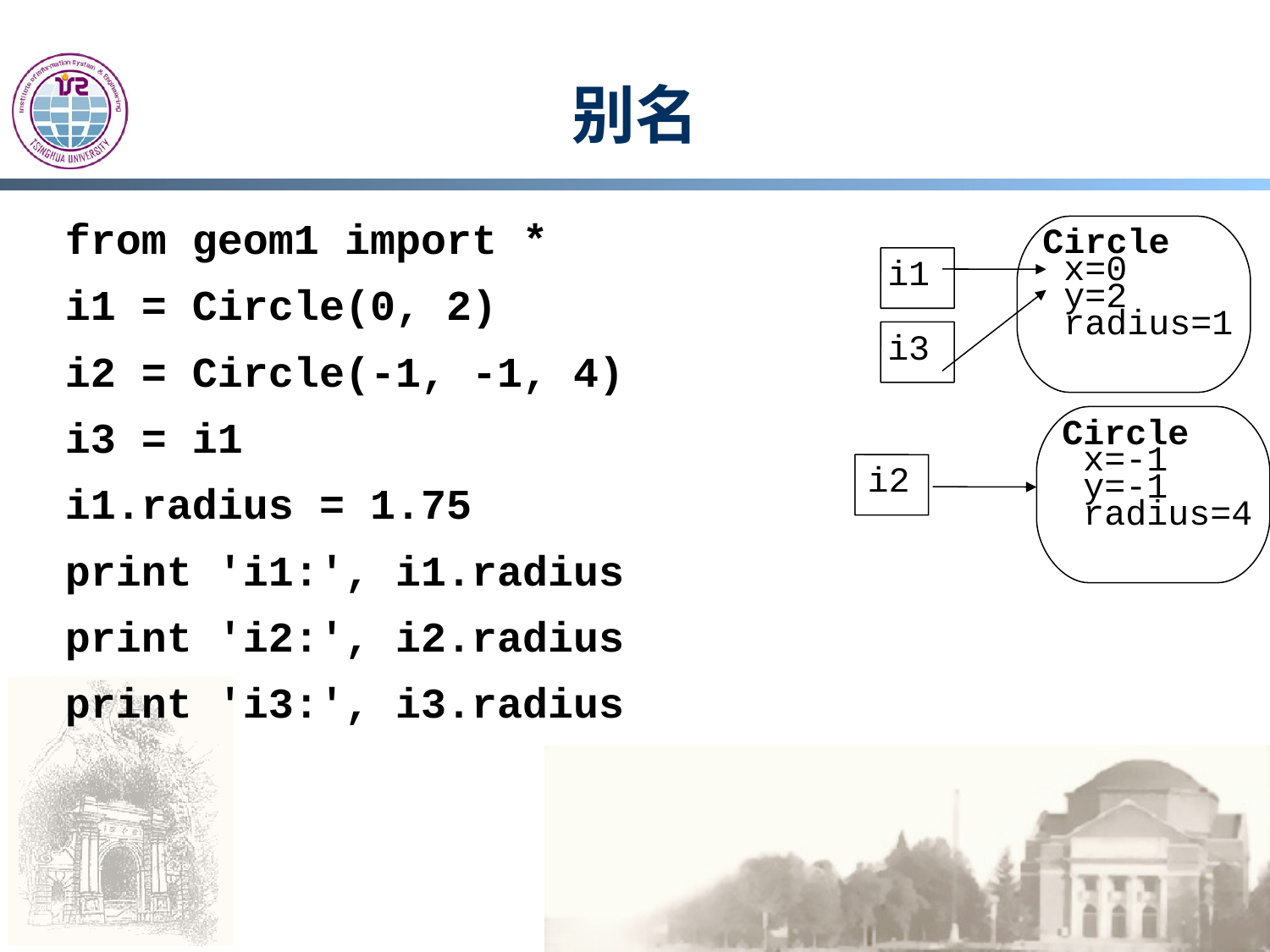

# 别名
from geom1 import *
i1 = Circle(0, 2)
i2 = Circle(-1, -1, 4)
i3 = i1
i1.radius = 1.75
print 'i1:', i1.radius
print 'i2:', i2.radius
print 'i3:', i3.radius

Circle
 x=0
 y=2
 radius=1
i1

i3

Circle
 x=-1
 y=-1
 radius=4

i2